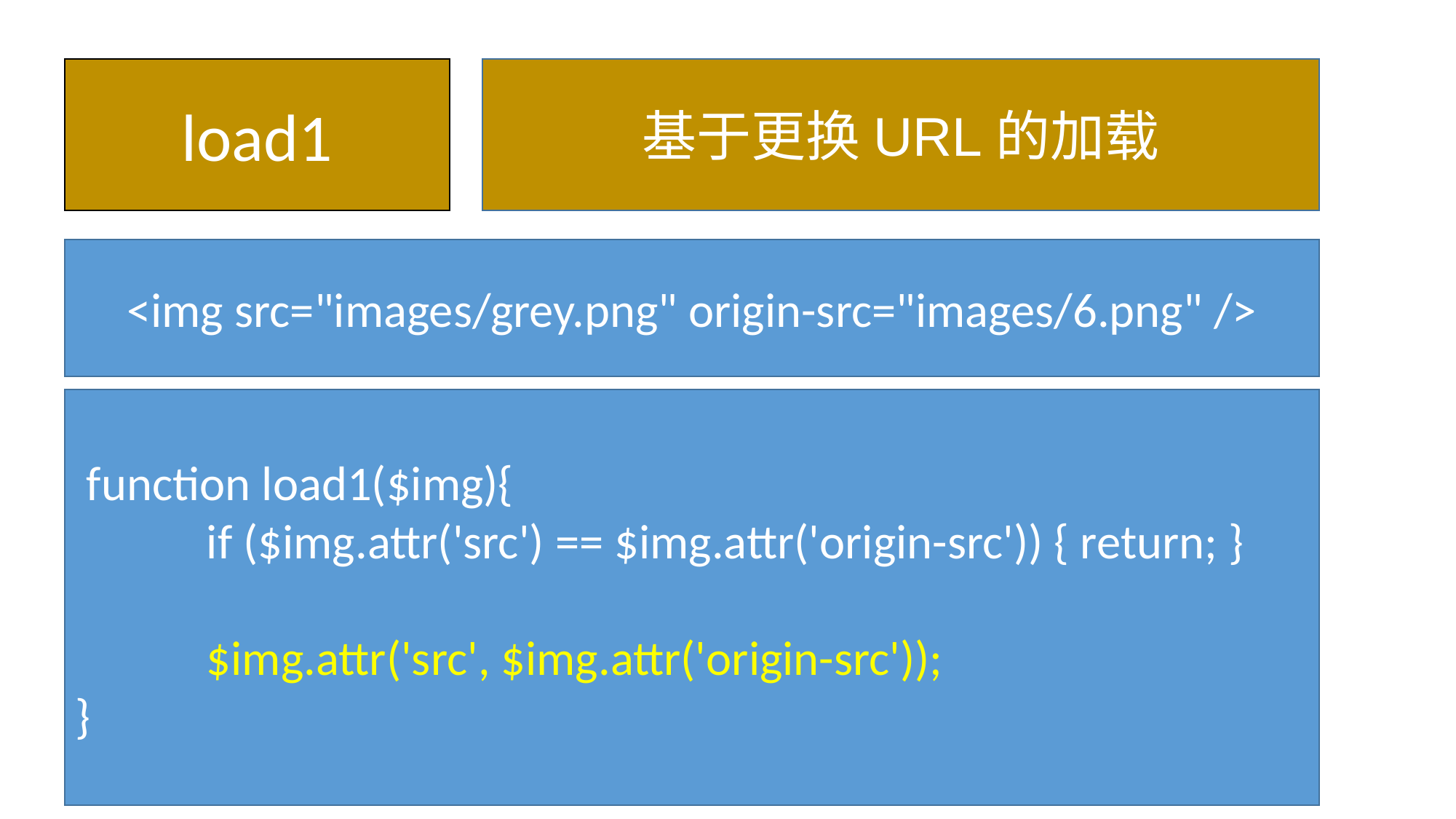

load1
基于更换URL的加载
<img src="images/grey.png" origin-src="images/6.png" />
 function load1($img){
            if ($img.attr('src') == $img.attr('origin-src')) { return; }

            $img.attr('src', $img.attr('origin-src'));
}